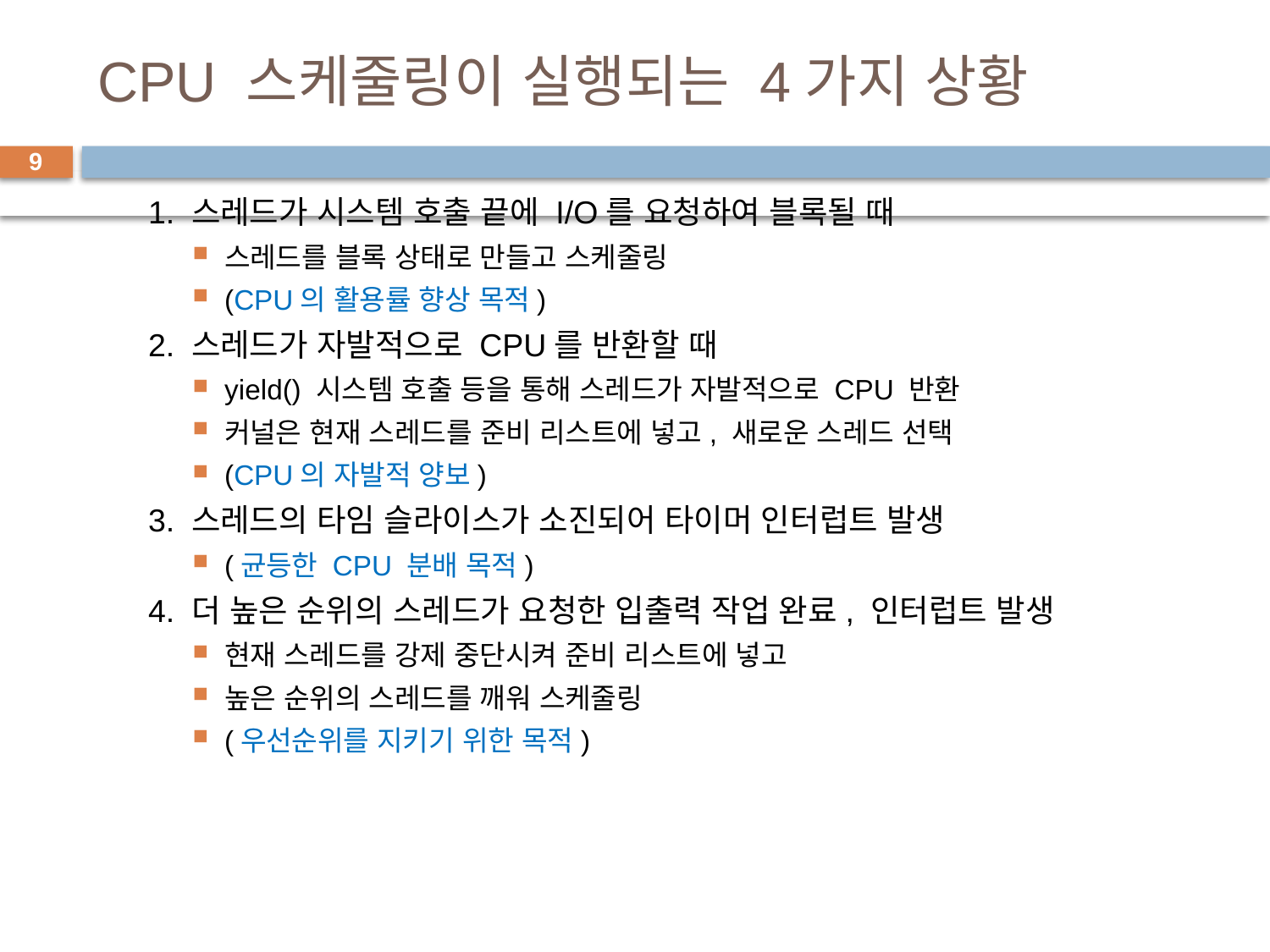

# CPU 스케줄링이 실행되는 4가지 상황
9
1. 스레드가 시스템 호출 끝에 I/O를 요청하여 블록될 때
스레드를 블록 상태로 만들고 스케줄링
(CPU의 활용률 향상 목적)
2. 스레드가 자발적으로 CPU를 반환할 때
yield() 시스템 호출 등을 통해 스레드가 자발적으로 CPU 반환
커널은 현재 스레드를 준비 리스트에 넣고, 새로운 스레드 선택
(CPU의 자발적 양보)
3. 스레드의 타임 슬라이스가 소진되어 타이머 인터럽트 발생
(균등한 CPU 분배 목적)
4. 더 높은 순위의 스레드가 요청한 입출력 작업 완료, 인터럽트 발생
현재 스레드를 강제 중단시켜 준비 리스트에 넣고
높은 순위의 스레드를 깨워 스케줄링
(우선순위를 지키기 위한 목적)